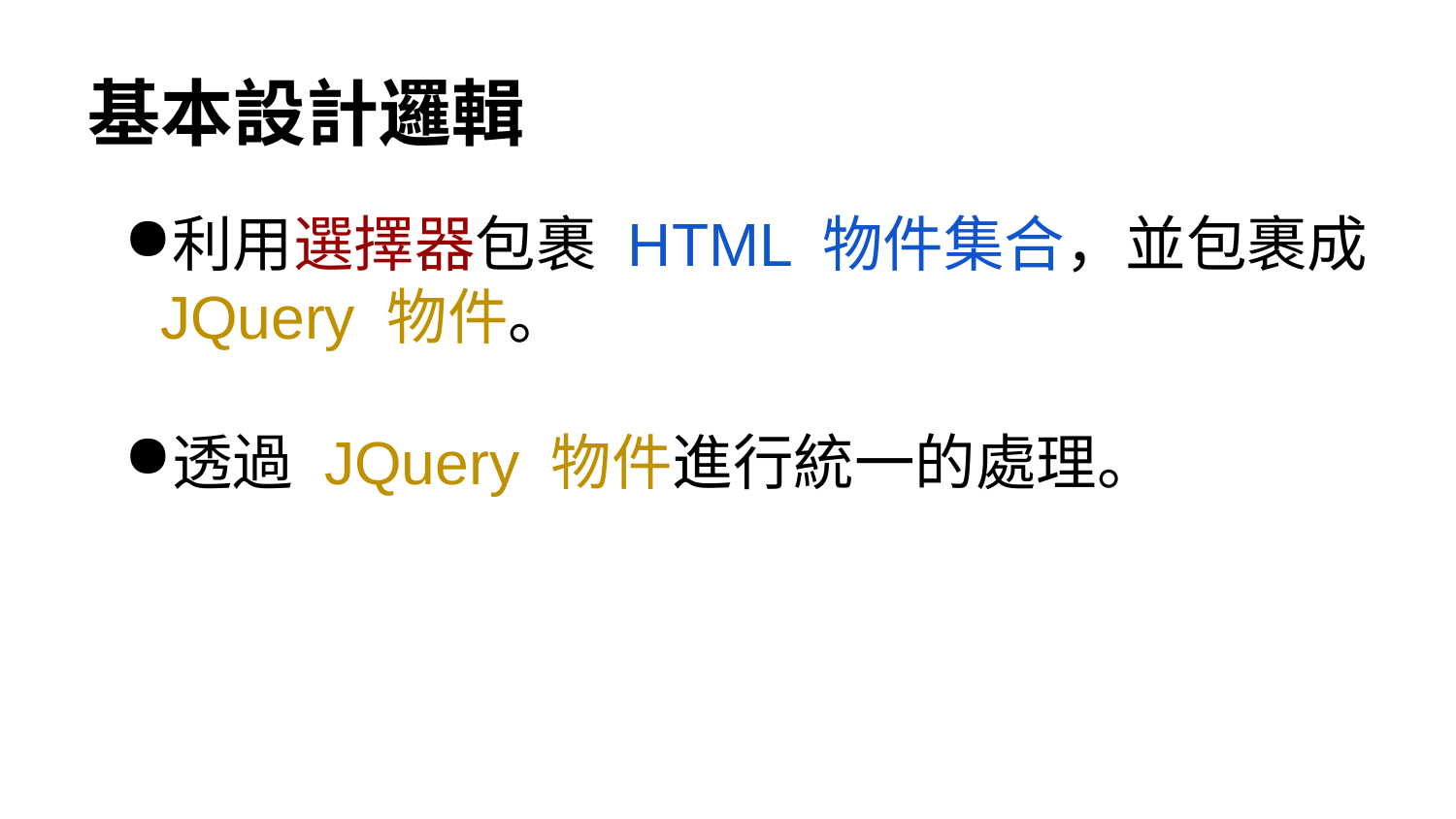

# 基本設計邏輯
利用選擇器包裹 HTML 物件集合，並包裹成 JQuery 物件。

透過 JQuery 物件進行統一的處理。